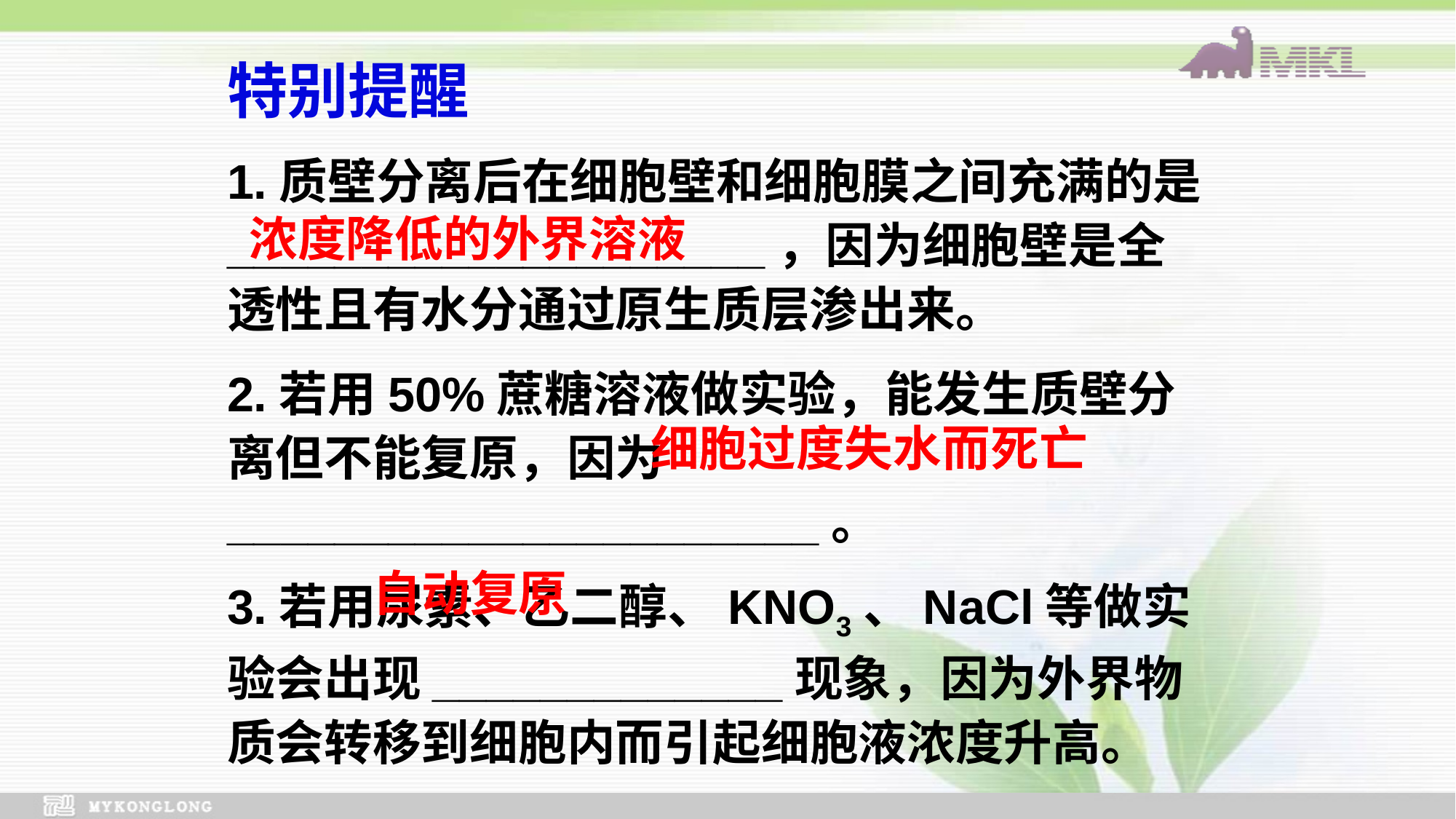

特别提醒

1.质壁分离后在细胞壁和细胞膜之间充满的是____________________，因为细胞壁是全透性且有水分通过原生质层渗出来。

2.若用50%蔗糖溶液做实验，能发生质壁分离但不能复原，因为______________________。

3.若用尿素、乙二醇、KNO3、NaCl等做实验会出现_____________现象，因为外界物质会转移到细胞内而引起细胞液浓度升高。
浓度降低的外界溶液
细胞过度失水而死亡
自动复原